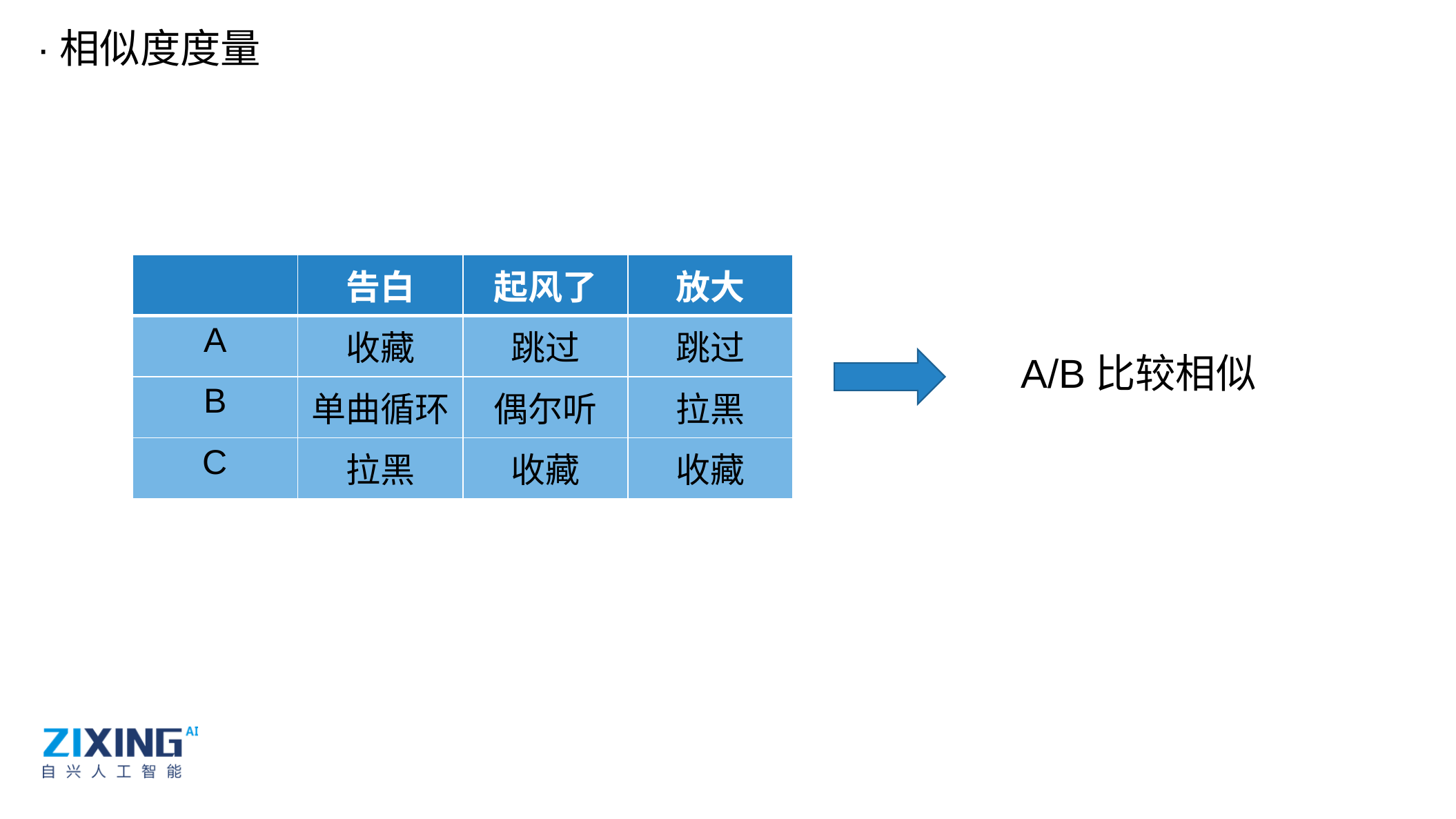

·相似度度量
|  | 告白 | 起风了 | 放大 |
| --- | --- | --- | --- |
| A | 收藏 | 跳过 | 跳过 |
| B | 单曲循环 | 偶尔听 | 拉黑 |
| C | 拉黑 | 收藏 | 收藏 |
A/B比较相似